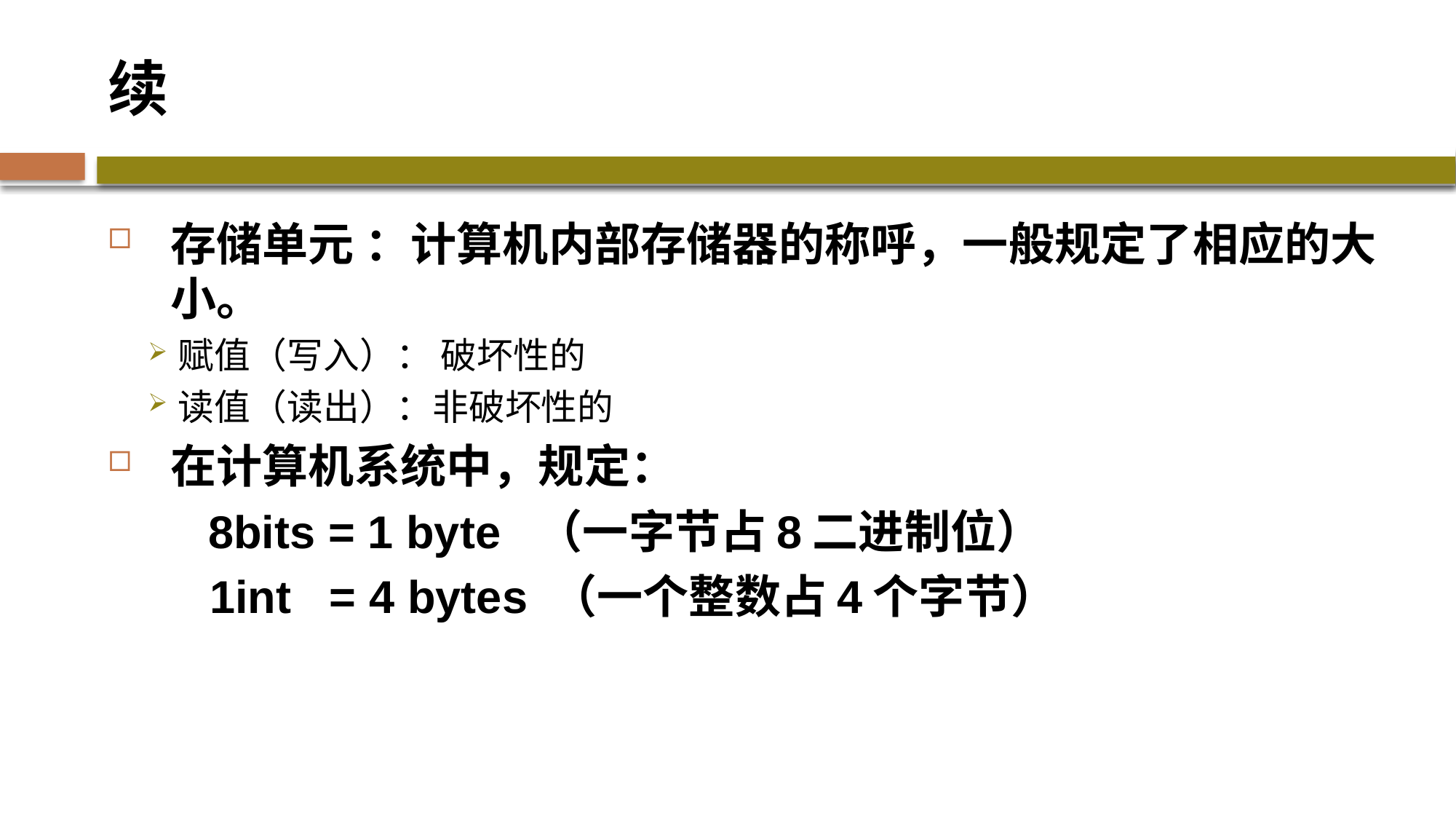

# 续
存储单元 ：计算机内部存储器的称呼，一般规定了相应的大小。
赋值（写入）： 破坏性的
读值（读出）：非破坏性的
在计算机系统中，规定：
	8bits = 1 byte  （一字节占8二进制位）
        1int   = 4 bytes （一个整数占4个字节）